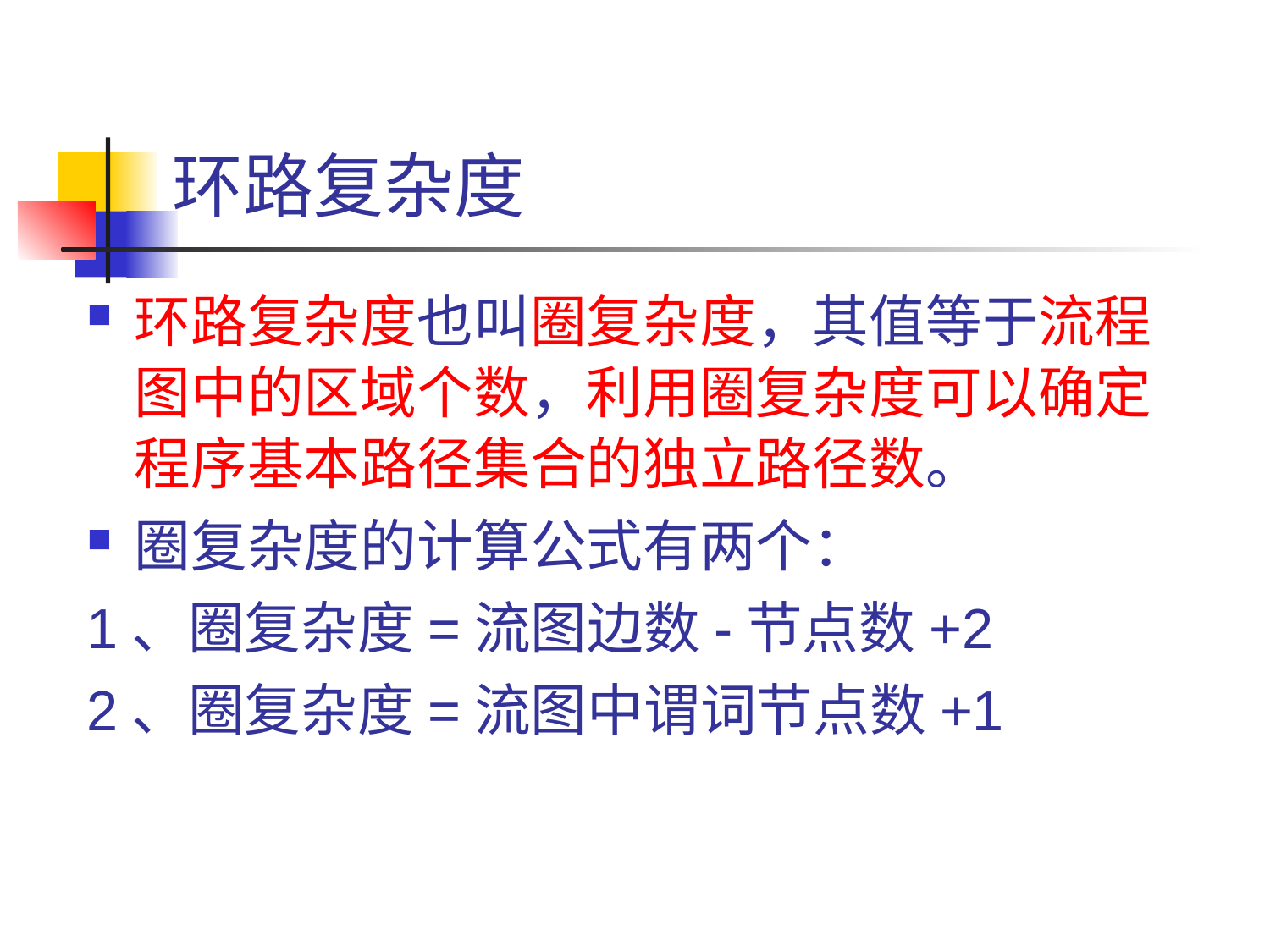

# 环路复杂度
环路复杂度也叫圈复杂度，其值等于流程图中的区域个数，利用圈复杂度可以确定程序基本路径集合的独立路径数。
圈复杂度的计算公式有两个：
1、圈复杂度=流图边数-节点数+2
2、圈复杂度=流图中谓词节点数+1